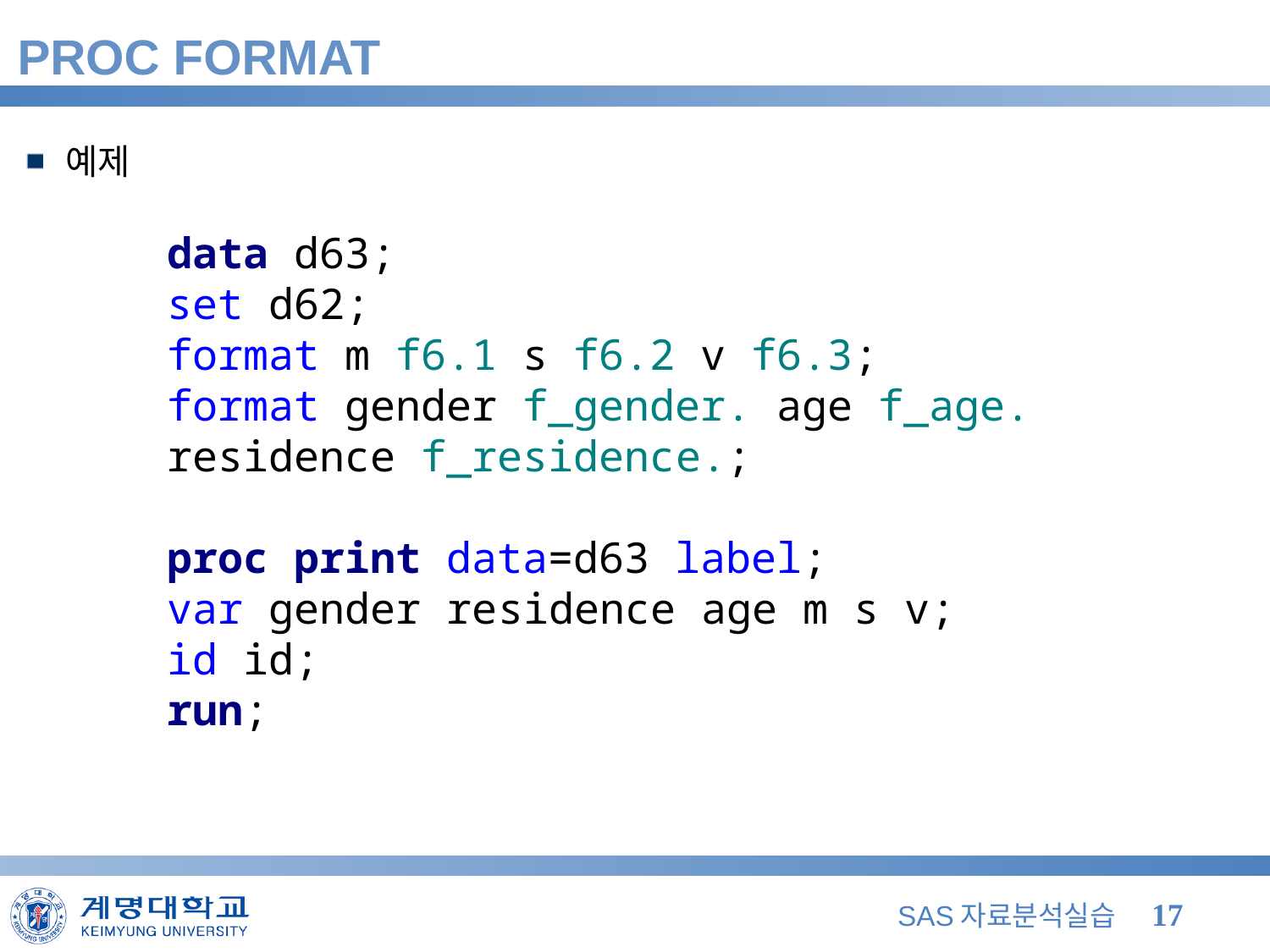

# PROC FORMAT
예제
data d63;
set d62;
format m f6.1 s f6.2 v f6.3;
format gender f_gender. age f_age. residence f_residence.;

proc print data=d63 label;
var gender residence age m s v;
id id;
run;